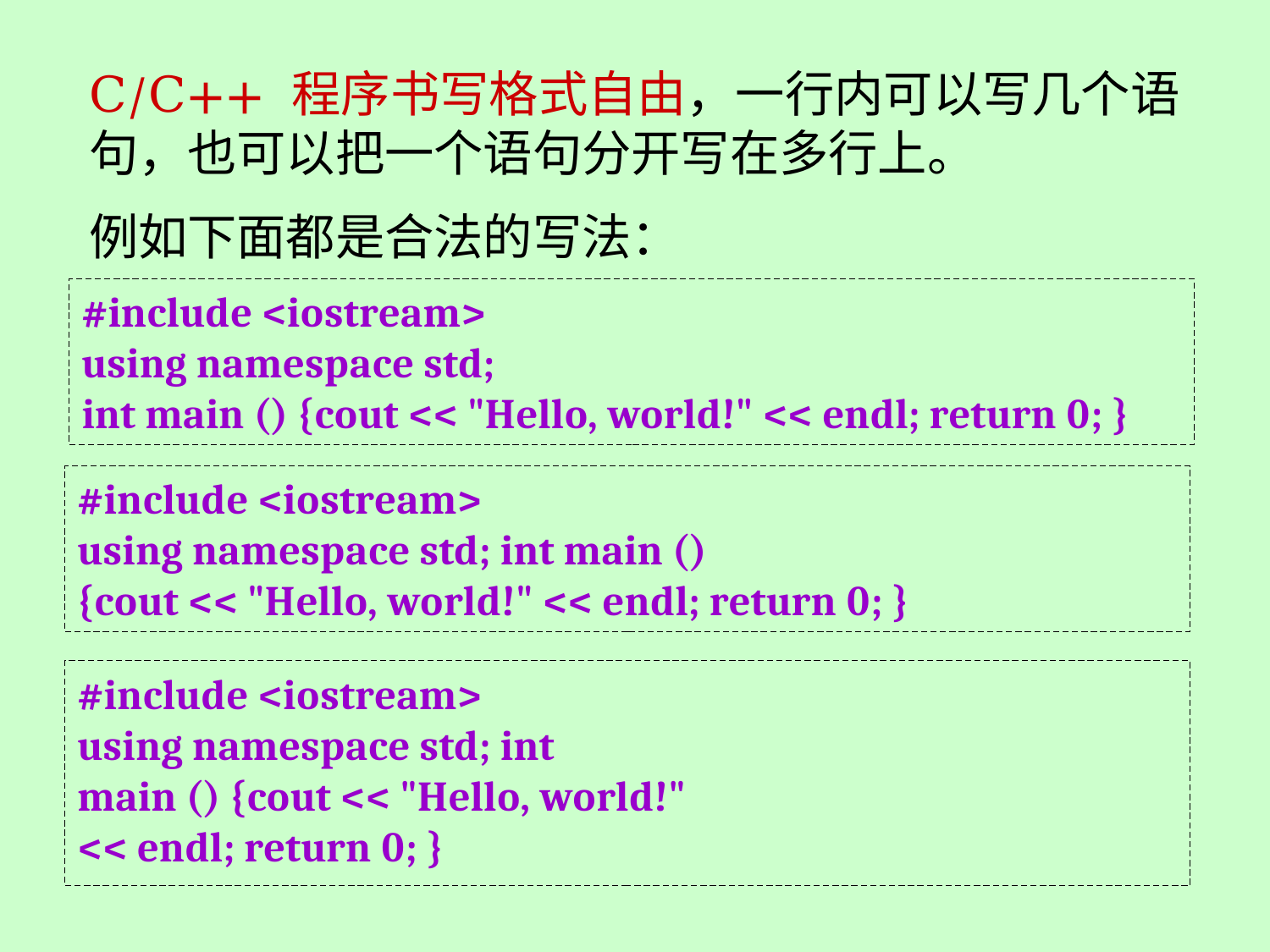

C/C++ 程序书写格式自由，一行内可以写几个语句，也可以把一个语句分开写在多行上。
例如下面都是合法的写法：

#include <iostream>
using namespace std;
int main () {cout << "Hello, world!" << endl; return 0; }
#include <iostream>
using namespace std; int main ()
{cout << "Hello, world!" << endl; return 0; }
#include <iostream>
using namespace std; int
main () {cout << "Hello, world!"
<< endl; return 0; }
49